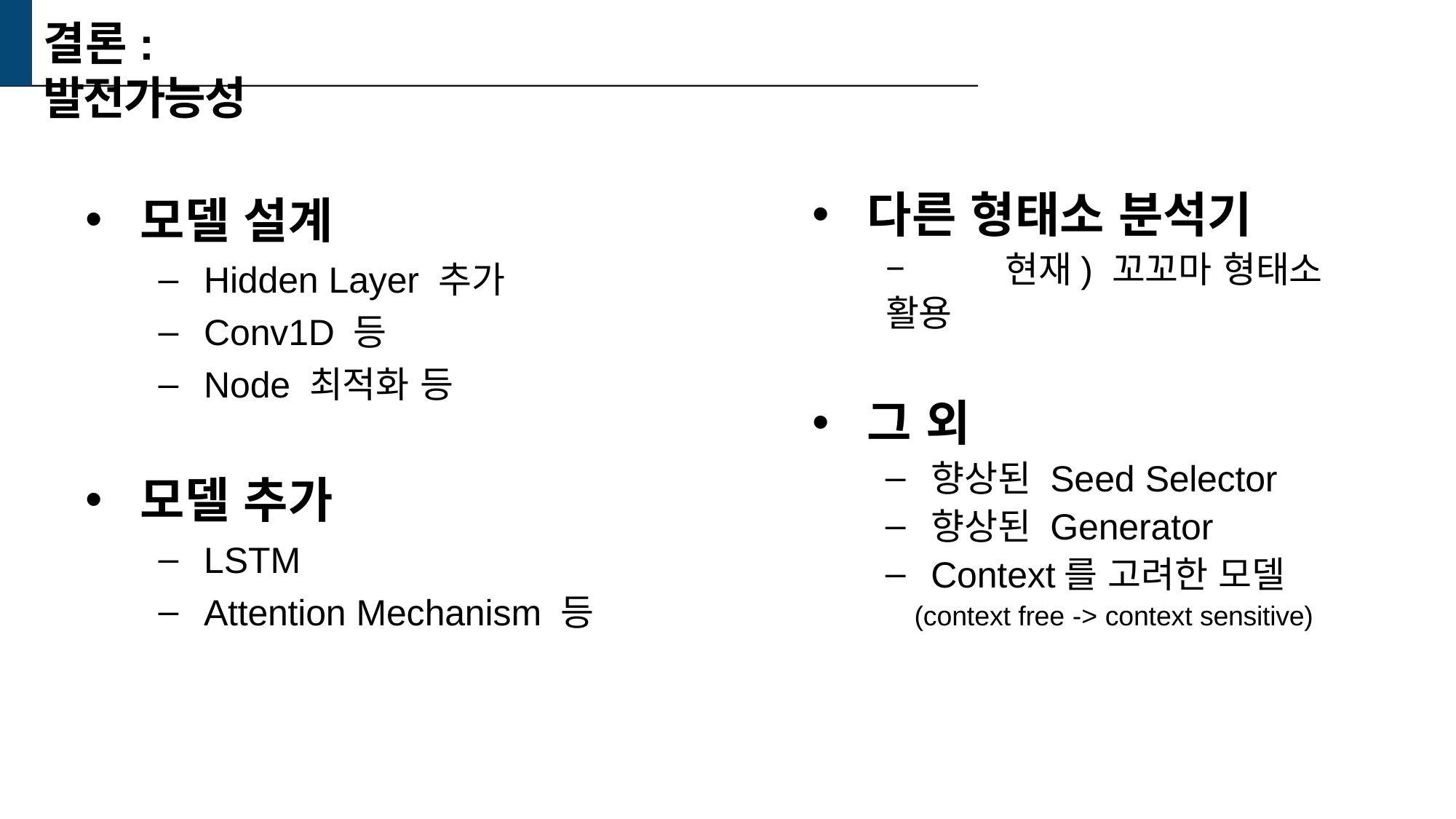

결론: 발전가능성
모델 설계
Hidden Layer 추가
Conv1D 등
Node 최적화 등
다른 형태소 분석기
–	현재) 꼬꼬마 형태소 활용
그 외
향상된 Seed Selector
향상된 Generator
Context를 고려한 모델
(context free -> context sensitive)
모델 추가
LSTM
Attention Mechanism 등